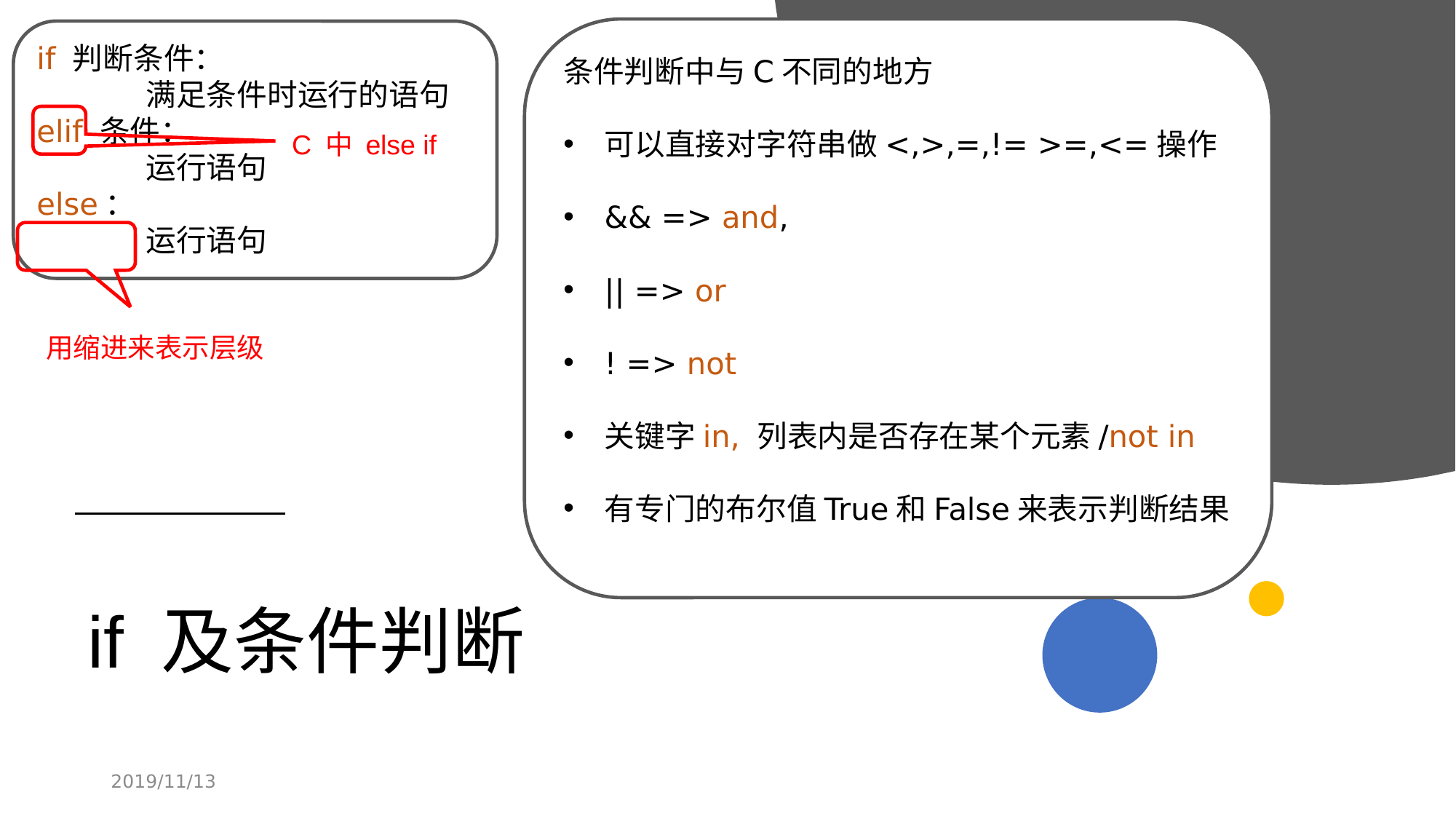

条件判断中与C不同的地方

可以直接对字符串做<,>,=,!= >=,<=操作

&& => and,

|| => or

! => not

关键字in, 列表内是否存在某个元素/not in

有专门的布尔值True和False来表示判断结果

if 判断条件：
	满足条件时运行的语句
elif 条件：
	运行语句
else：
	运行语句

C 中 else if

用缩进来表示层级
# if 及条件判断

2019/11/13
高级算法语言和程序设计
28